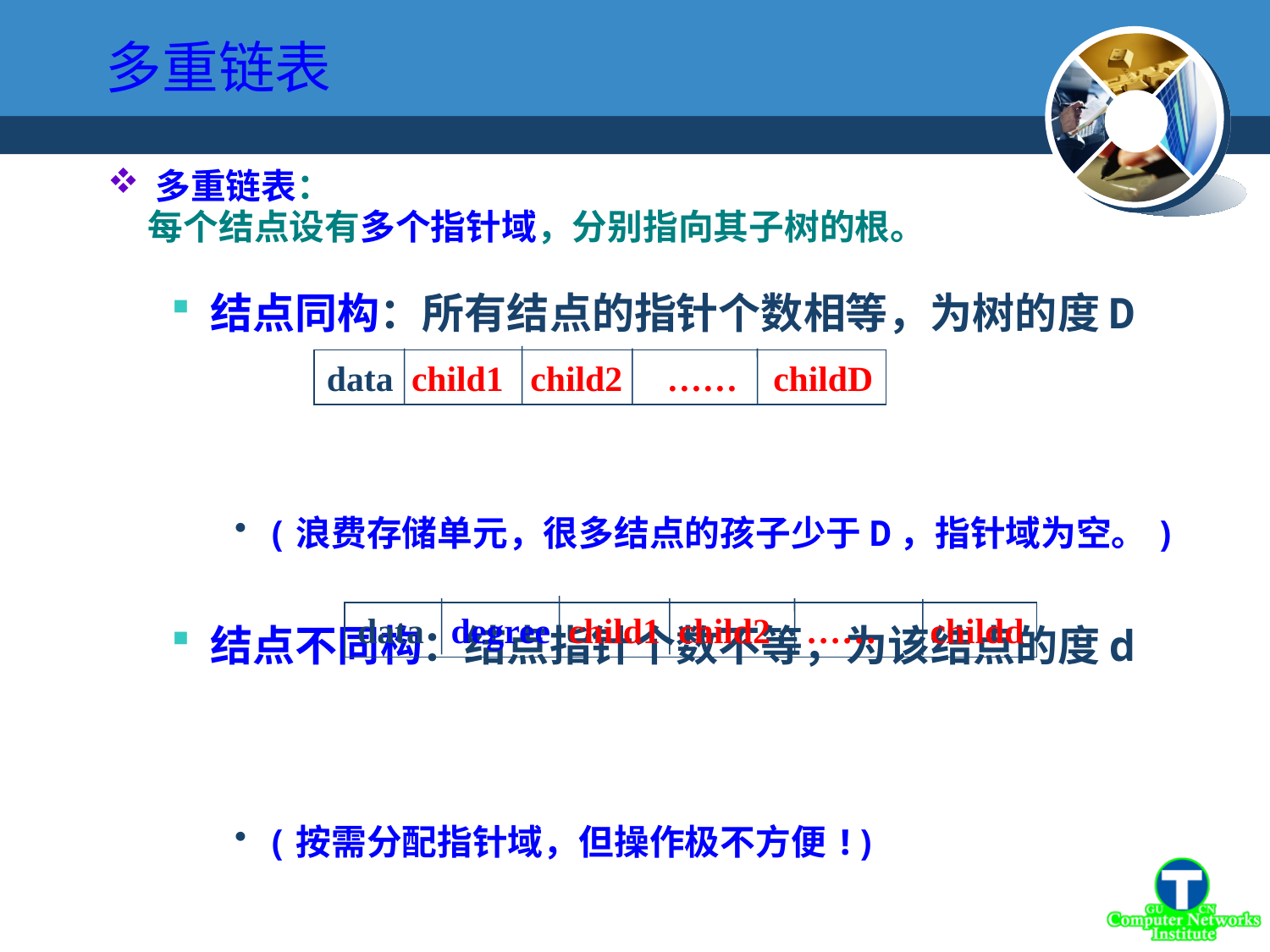

多重链表
多重链表：
    每个结点设有多个指针域，分别指向其子树的根。

结点同构：所有结点的指针个数相等，为树的度D

(浪费存储单元，很多结点的孩子少于D，指针域为空。)

结点不同构：结点指针个数不等，为该结点的度d

(按需分配指针域，但操作极不方便!)

data  child1   child2     ……    childD

data   degree  child1  child2    ……      childd
102